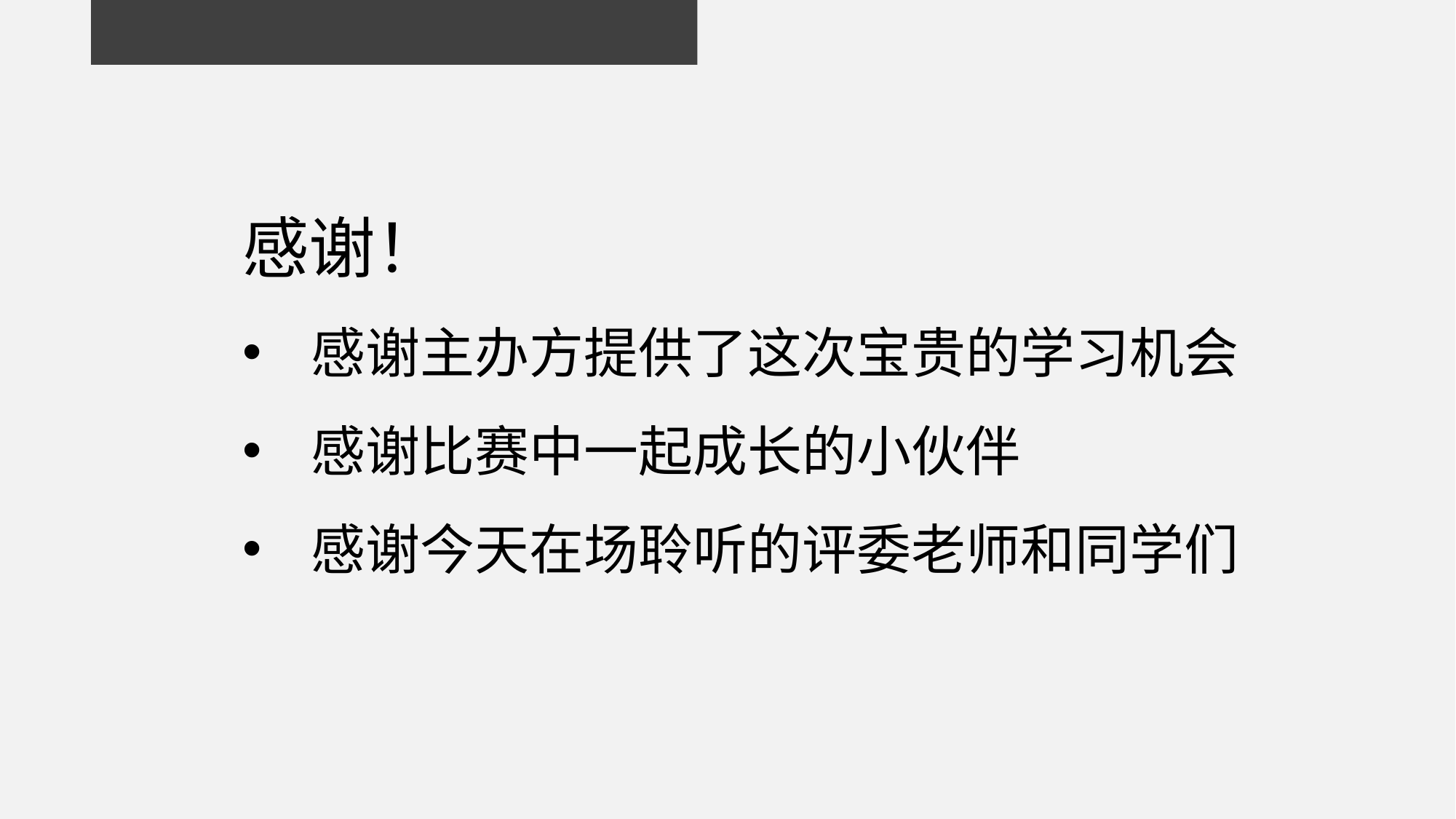

感谢！
感谢主办方提供了这次宝贵的学习机会
感谢比赛中一起成长的小伙伴
感谢今天在场聆听的评委老师和同学们